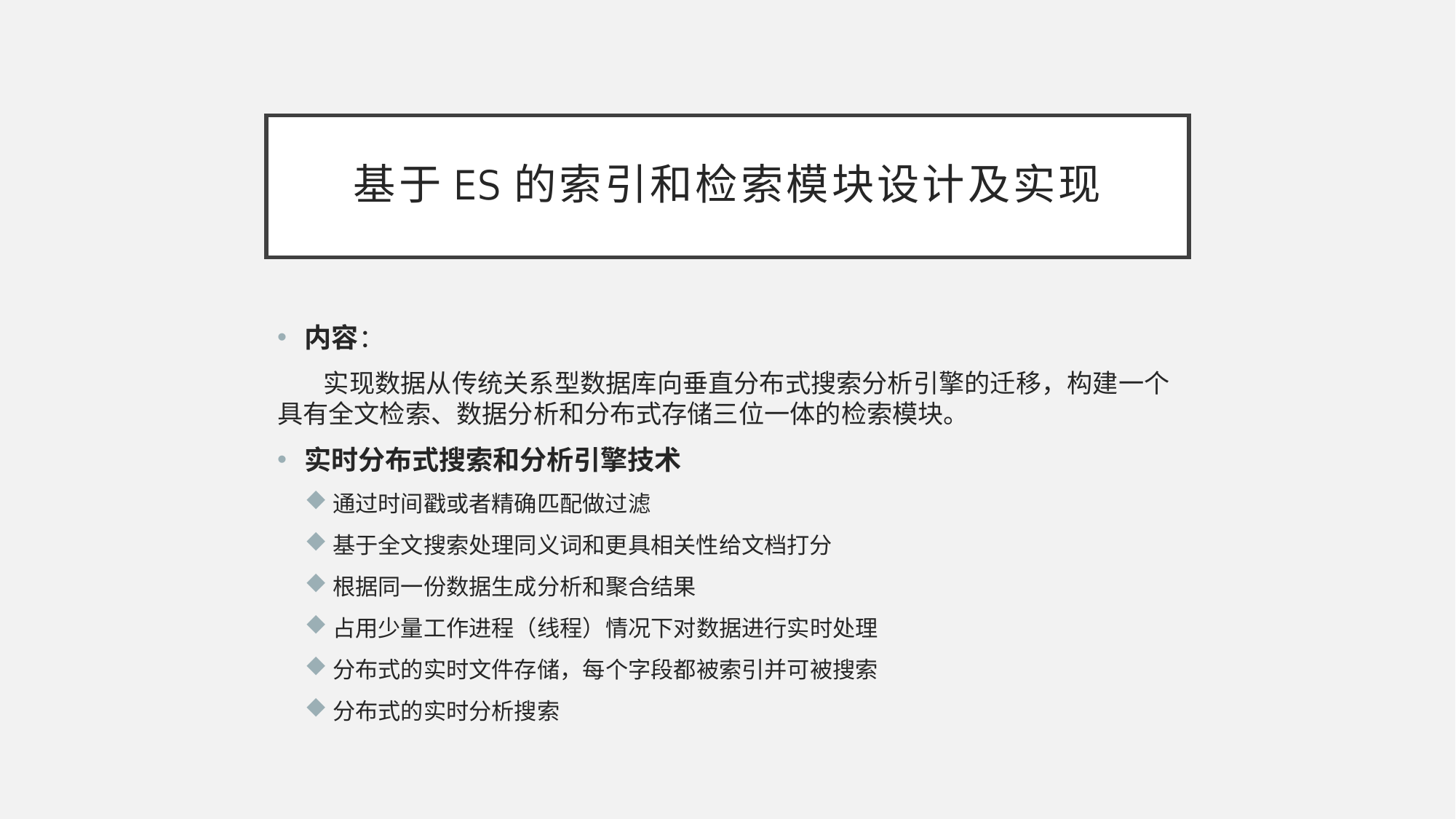

# 基于ES的索引和检索模块设计及实现
内容：
       实现数据从传统关系型数据库向垂直分布式搜索分析引擎的迁移，构建一个具有全文检索、数据分析和分布式存储三位一体的检索模块。
实时分布式搜索和分析引擎技术
通过时间戳或者精确匹配做过滤
基于全文搜索处理同义词和更具相关性给文档打分
根据同一份数据生成分析和聚合结果
占用少量工作进程（线程）情况下对数据进行实时处理
分布式的实时文件存储，每个字段都被索引并可被搜索
分布式的实时分析搜索